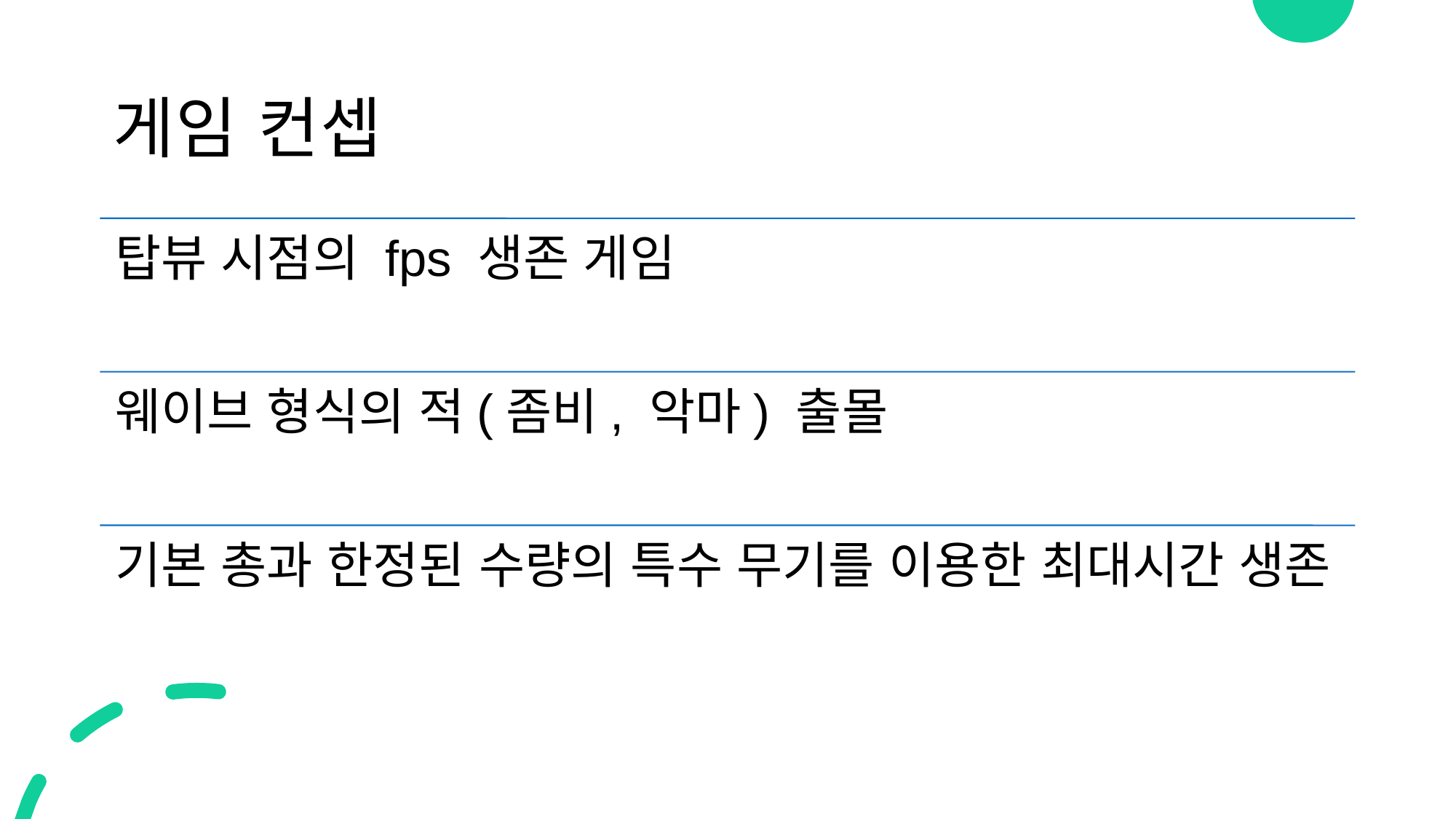

# 게임 컨셉
탑뷰 시점의 fps 생존 게임
웨이브 형식의 적(좀비, 악마) 출몰
기본 총과 한정된 수량의 특수 무기를 이용한 최대시간 생존